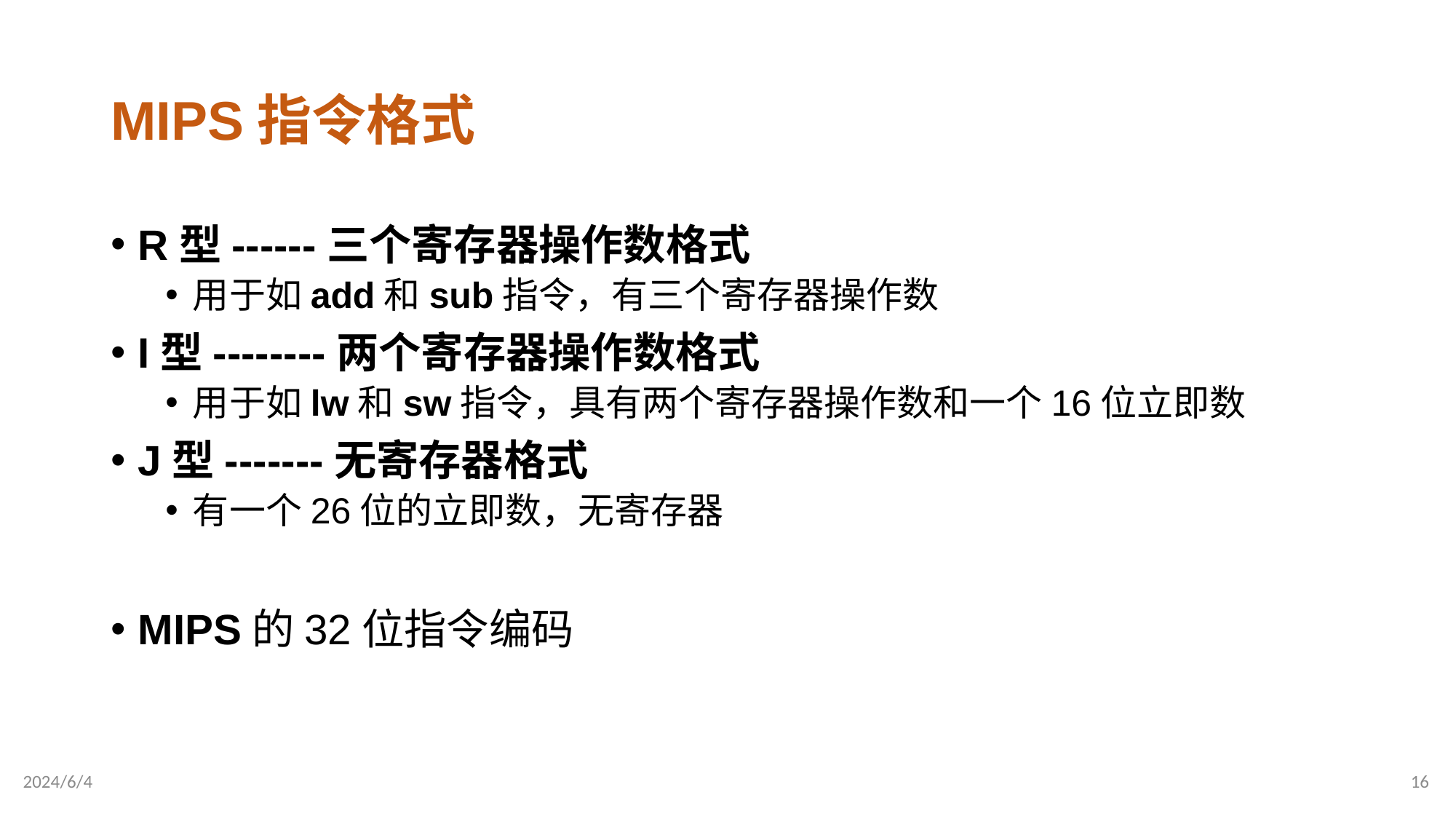

# MIPS指令格式
R型------三个寄存器操作数格式
用于如add和sub指令，有三个寄存器操作数
I型--------两个寄存器操作数格式
用于如lw和sw指令，具有两个寄存器操作数和一个16位立即数
J型-------无寄存器格式
有一个26位的立即数，无寄存器

MIPS的32位指令编码

2024/6/4

16